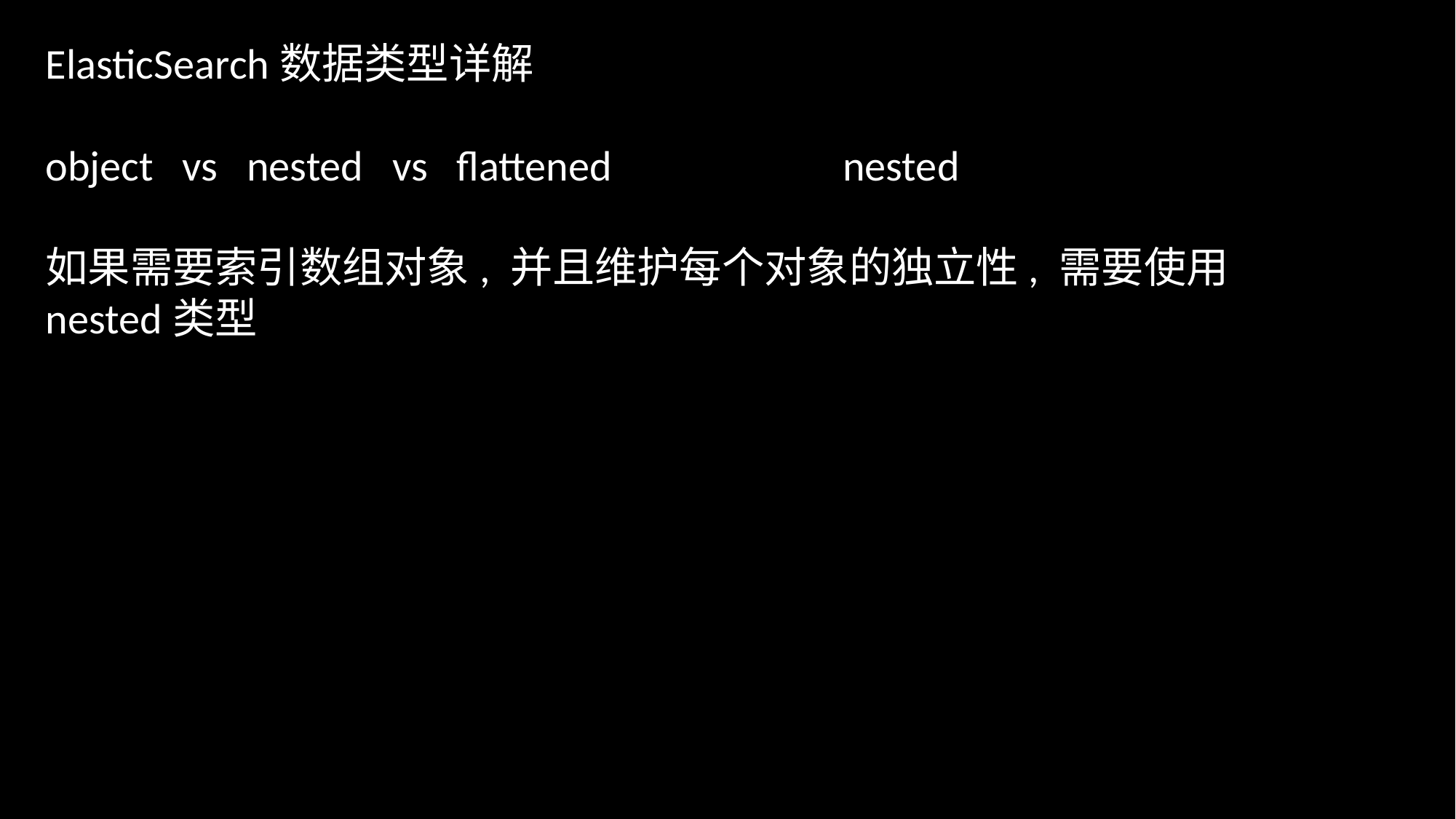

ElasticSearch数据类型详解

object   vs   nested   vs   flattened                        nested

如果需要索引数组对象, 并且维护每个对象的独立性, 需要使用 nested类型